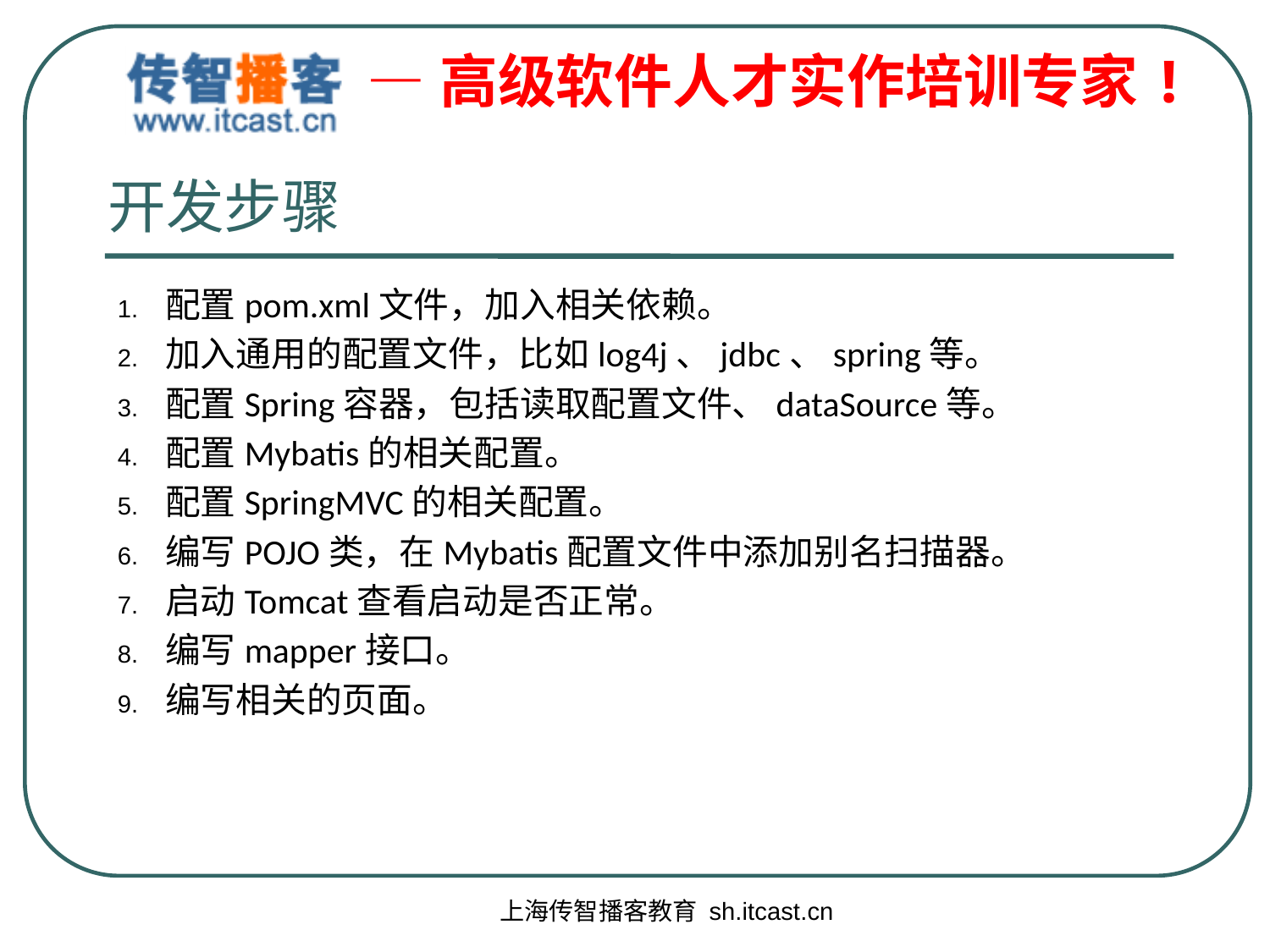

# 开发步骤
配置pom.xml文件，加入相关依赖。
加入通用的配置文件，比如log4j、jdbc、spring等。
配置Spring容器，包括读取配置文件、dataSource等。
配置Mybatis的相关配置。
配置SpringMVC的相关配置。
编写POJO类，在Mybatis配置文件中添加别名扫描器。
启动Tomcat查看启动是否正常。
编写mapper接口。
编写相关的页面。

上海传智播客教育 sh.itcast.cn